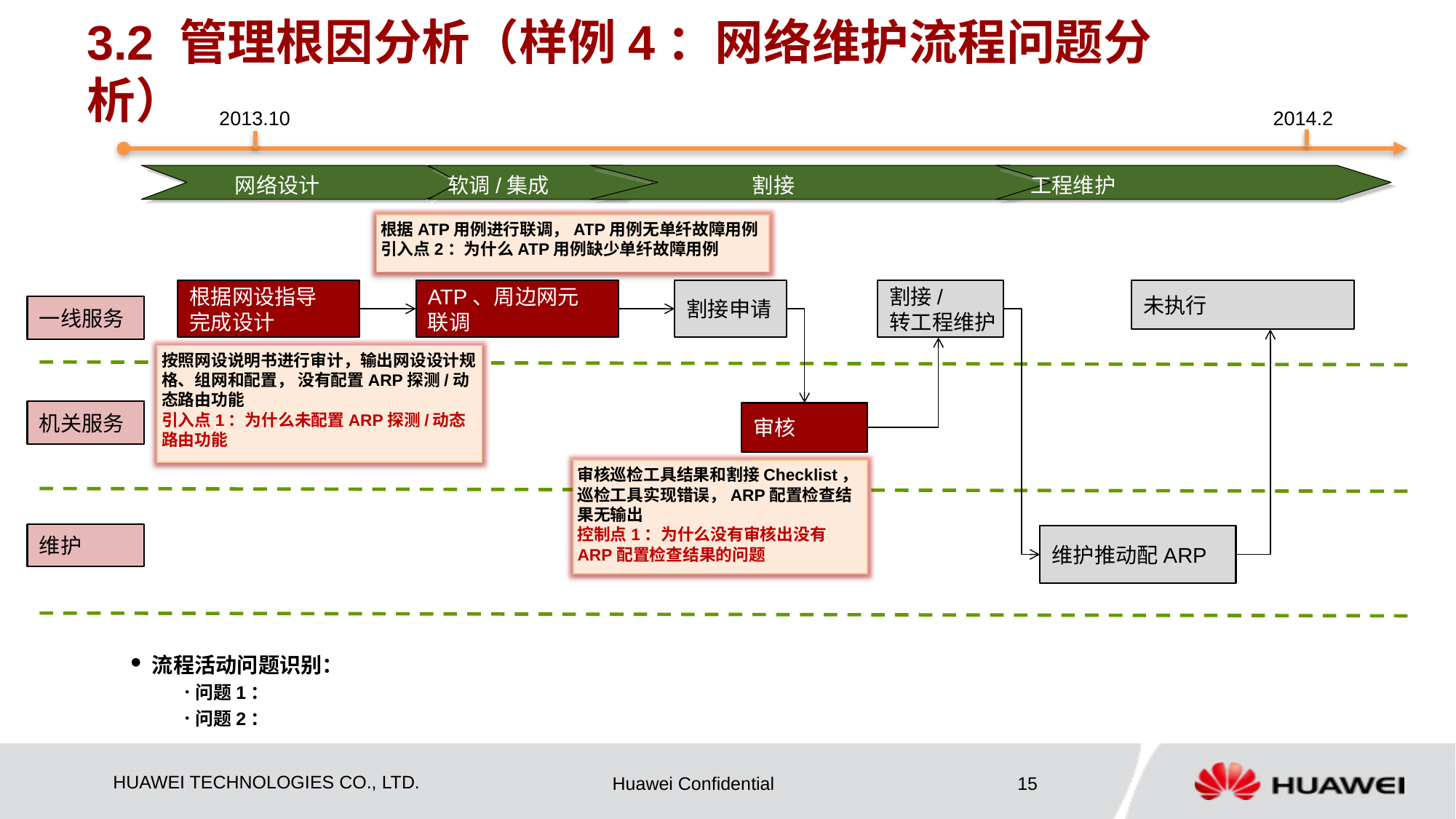

# 3.2 管理根因分析（样例4：网络维护流程问题分析）
2013.10
2014.2

网络设计
软调/集成
割接
工程维护
根据ATP用例进行联调，ATP用例无单纤故障用例
引入点2：为什么ATP用例缺少单纤故障用例
未执行
根据网设指导
完成设计
ATP、周边网元
联调
割接申请
割接/
转工程维护
一线服务
按照网设说明书进行审计，输出网设设计规格、组网和配置， 没有配置ARP探测/动态路由功能
引入点1：为什么未配置ARP探测/动态路由功能
机关服务
审核
审核巡检工具结果和割接Checklist，巡检工具实现错误，ARP配置检查结果无输出
控制点1：为什么没有审核出没有ARP配置检查结果的问题
维护
维护推动配ARP
流程活动问题识别：
问题1：
问题2：